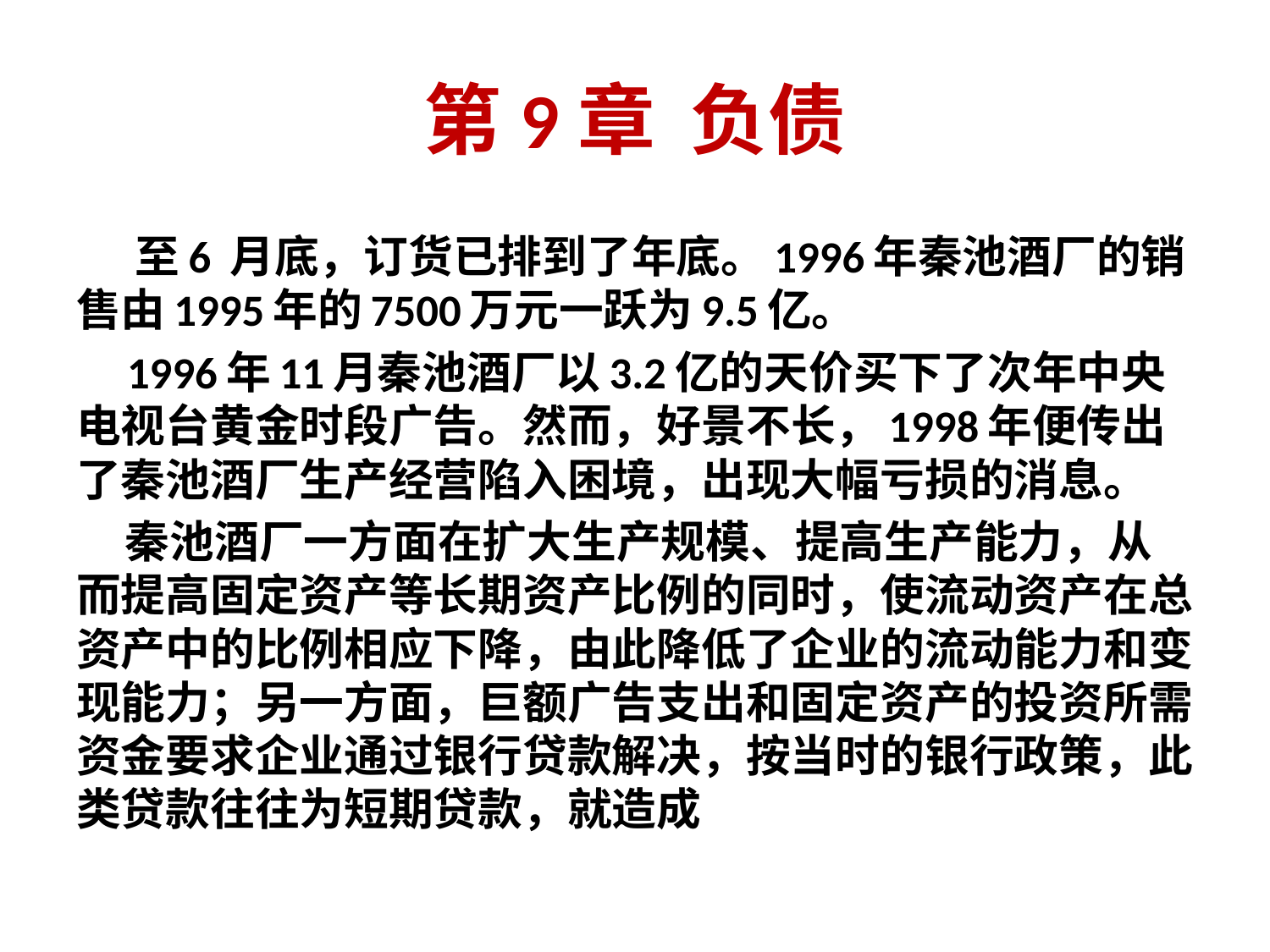

# 第9章  负债
     至6 月底，订货已排到了年底。1996年秦池酒厂的销售由1995年的7500万元一跃为9.5亿。
     1996年11月秦池酒厂以3.2亿的天价买下了次年中央电视台黄金时段广告。然而，好景不长，1998年便传出了秦池酒厂生产经营陷入困境，出现大幅亏损的消息。
    秦池酒厂一方面在扩大生产规模、提高生产能力，从而提高固定资产等长期资产比例的同时，使流动资产在总资产中的比例相应下降，由此降低了企业的流动能力和变现能力；另一方面，巨额广告支出和固定资产的投资所需资金要求企业通过银行贷款解决，按当时的银行政策，此类贷款往往为短期贷款，就造成